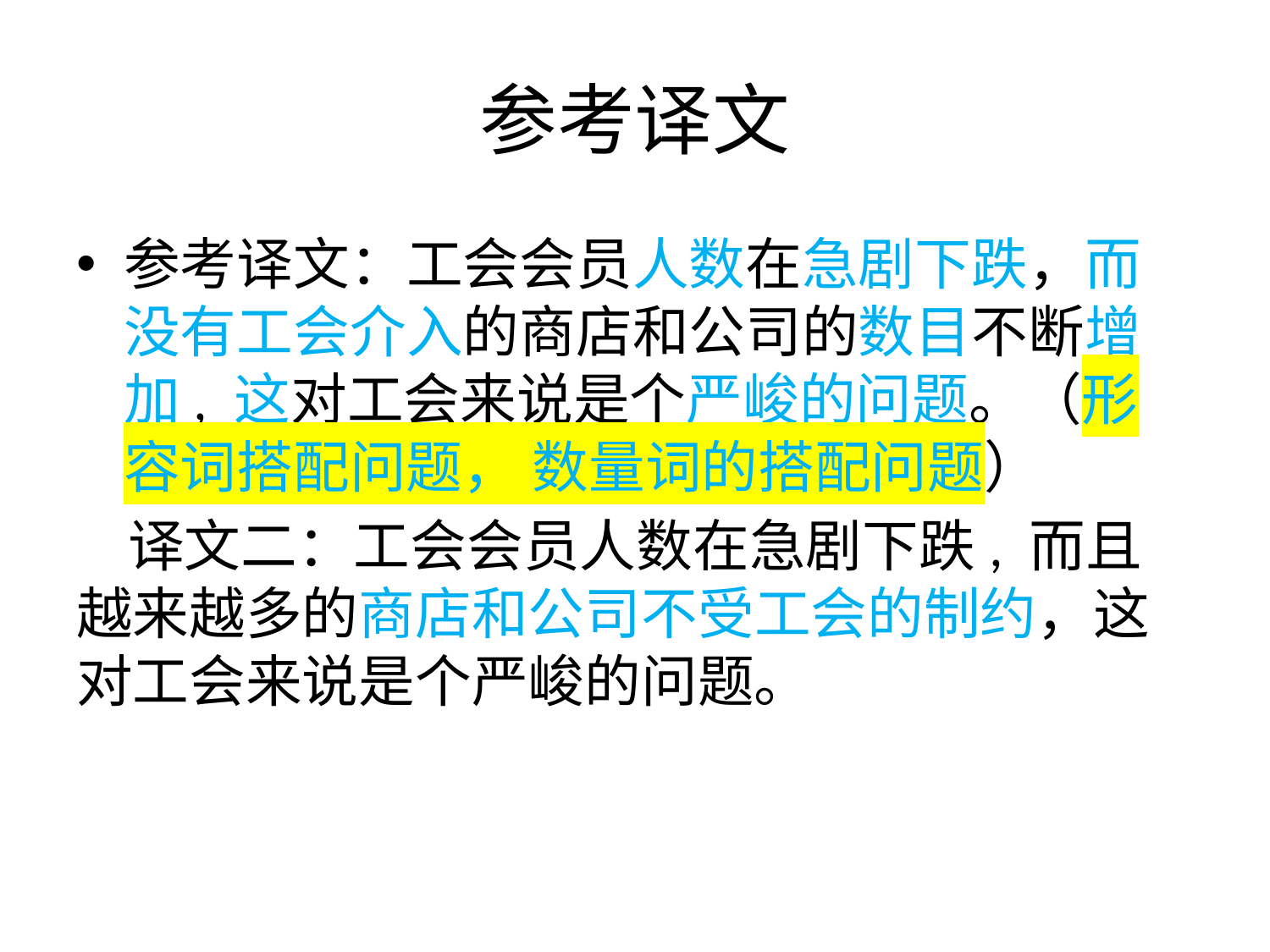

# 参考译文
参考译文：工会会员人数在急剧下跌，而没有工会介入的商店和公司的数目不断增加, 这对工会来说是个严峻的问题。（形容词搭配问题， 数量词的搭配问题）
   译文二：工会会员人数在急剧下跌, 而且越来越多的商店和公司不受工会的制约，这对工会来说是个严峻的问题。